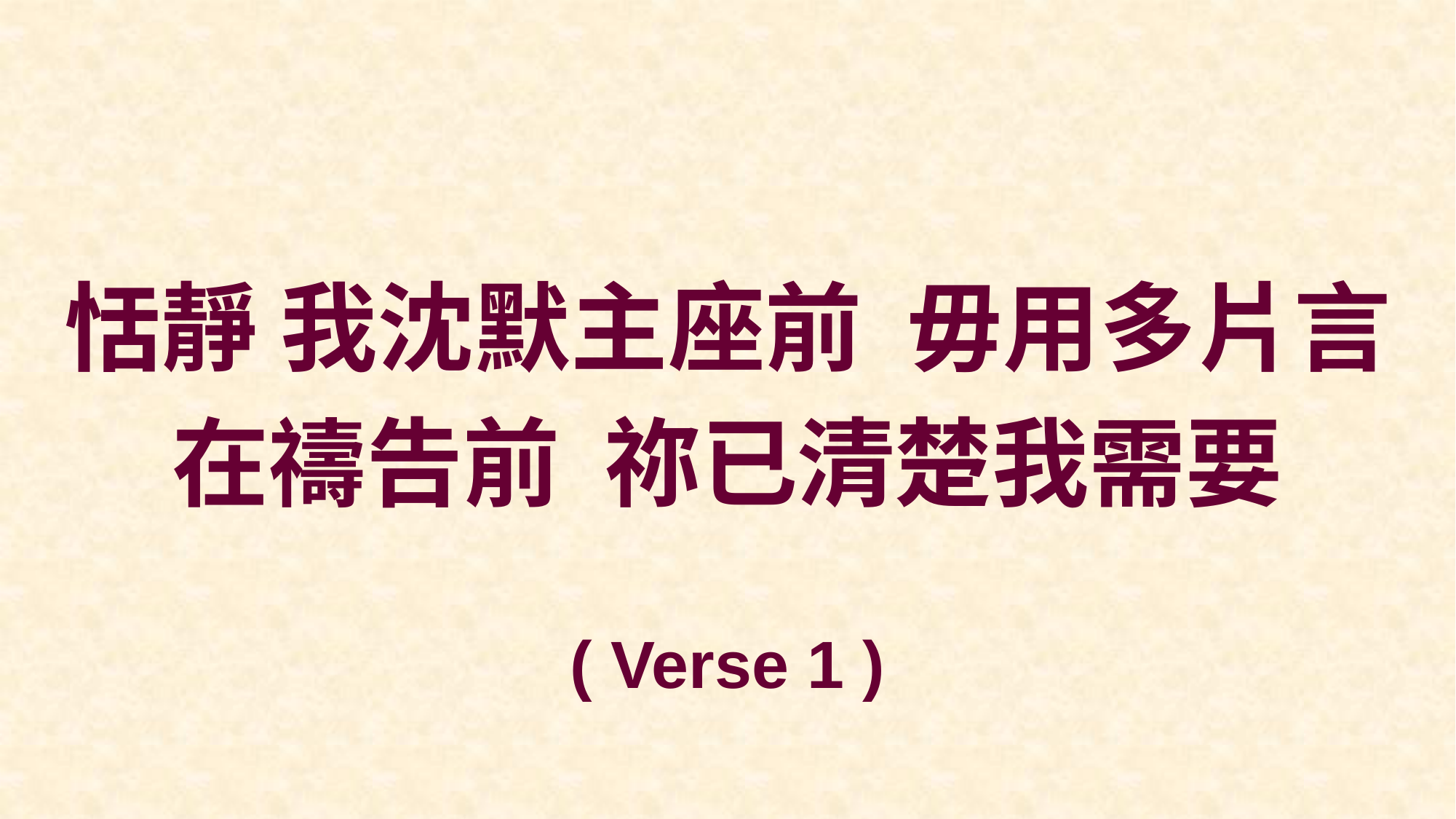

恬靜 我沈默主座前  毋用多片言
在禱告前  祢已清楚我需要
( Verse 1 )